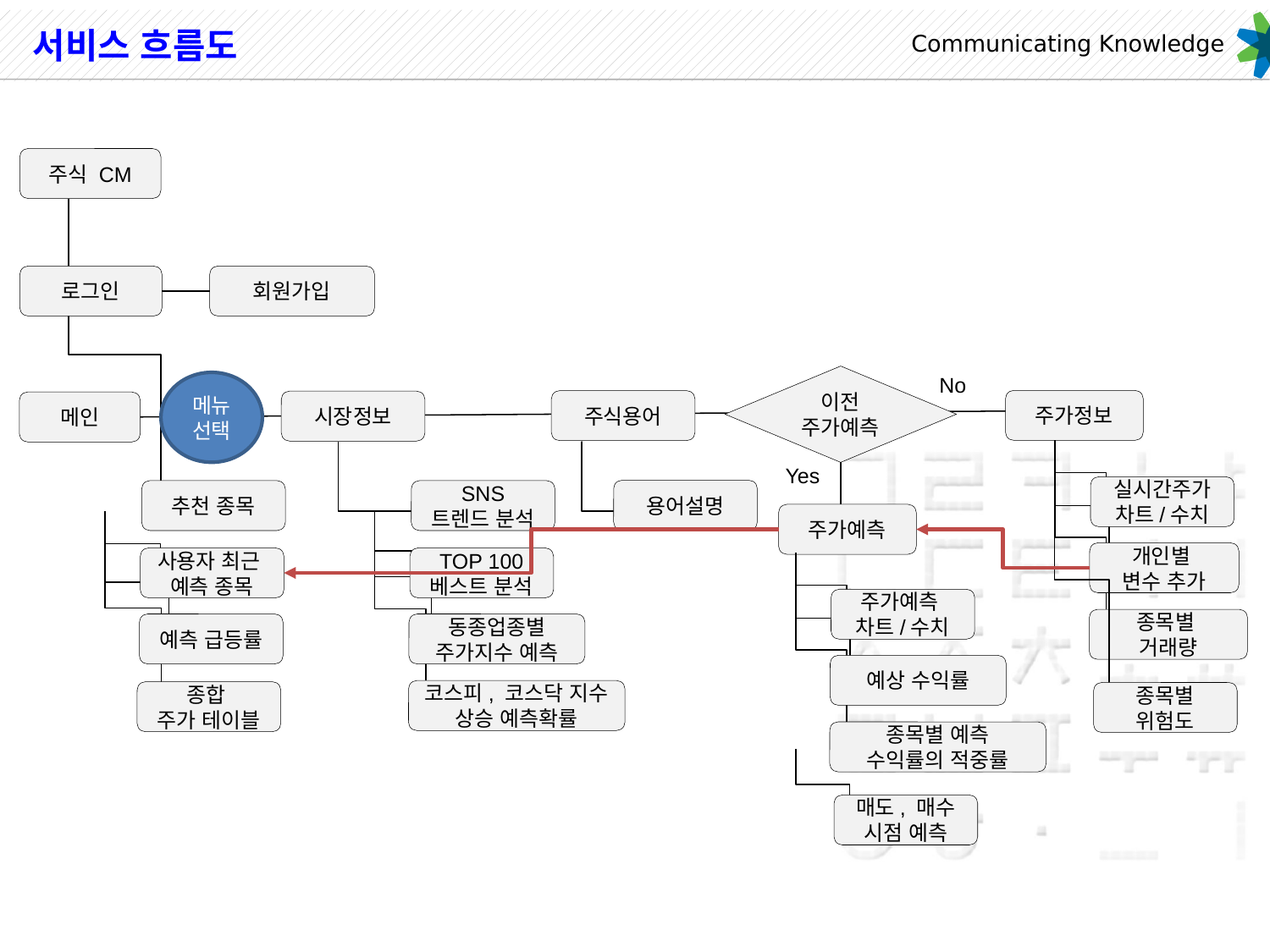

# 서비스 흐름도
주식 CM
로그인
회원가입
이전
주가예측
No
메뉴선택
주가정보
주식용어
시장정보
메인
Yes
실시간주가
차트/수치
용어설명
추천 종목
SNS
트렌드 분석
주가예측
개인별
변수 추가
사용자 최근
예측 종목
TOP 100
베스트 분석
주가예측
차트/수치
종목별
거래량
예측 급등률
동종업종별
주가지수 예측
예상 수익률
코스피, 코스닥 지수 상승 예측확률
종합
주가 테이블
종목별
위험도
종목별 예측 수익률의 적중률
매도, 매수
시점 예측